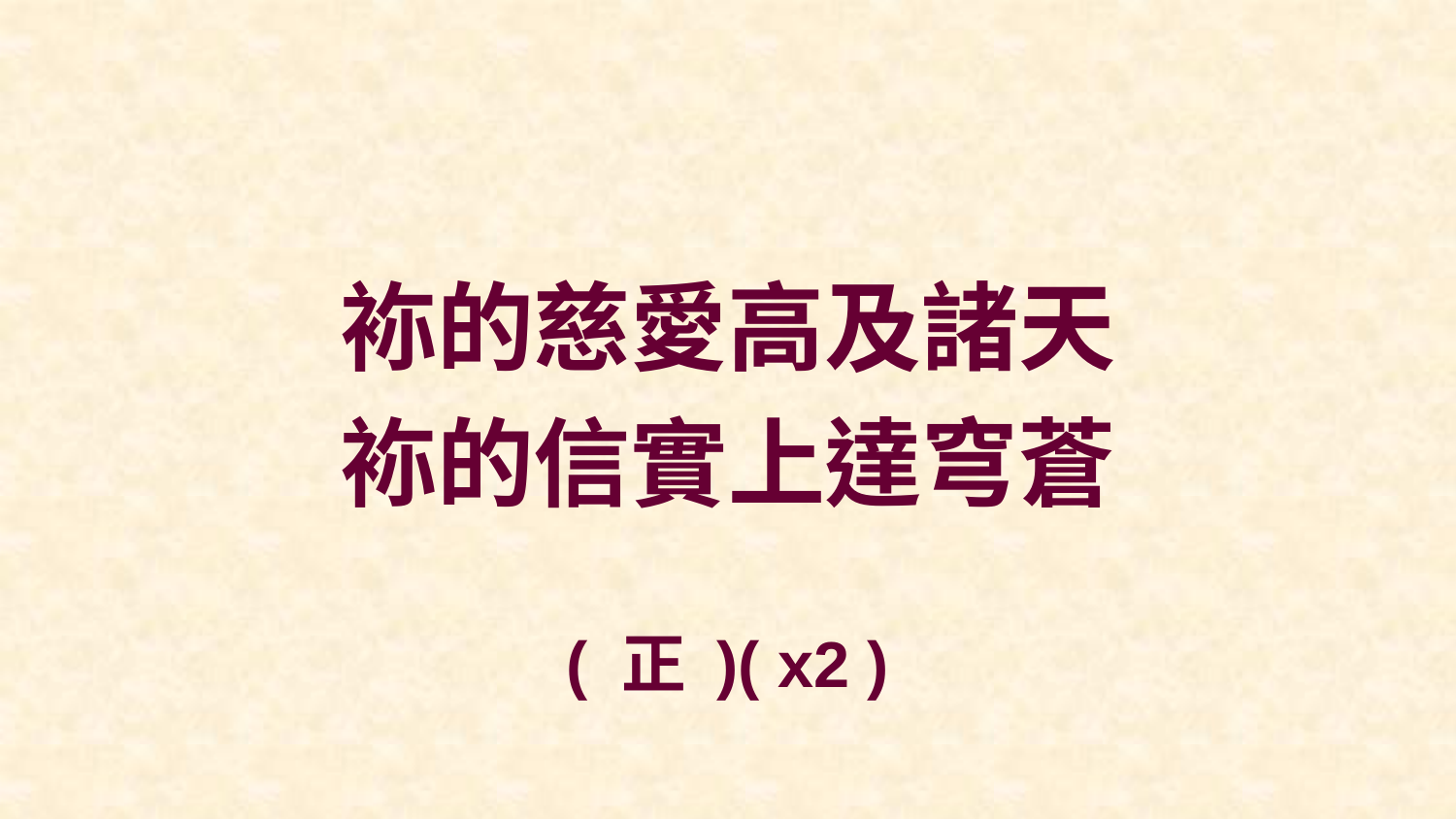

袮的慈愛高及諸天
袮的信實上達穹蒼
( 正 )( x2 )